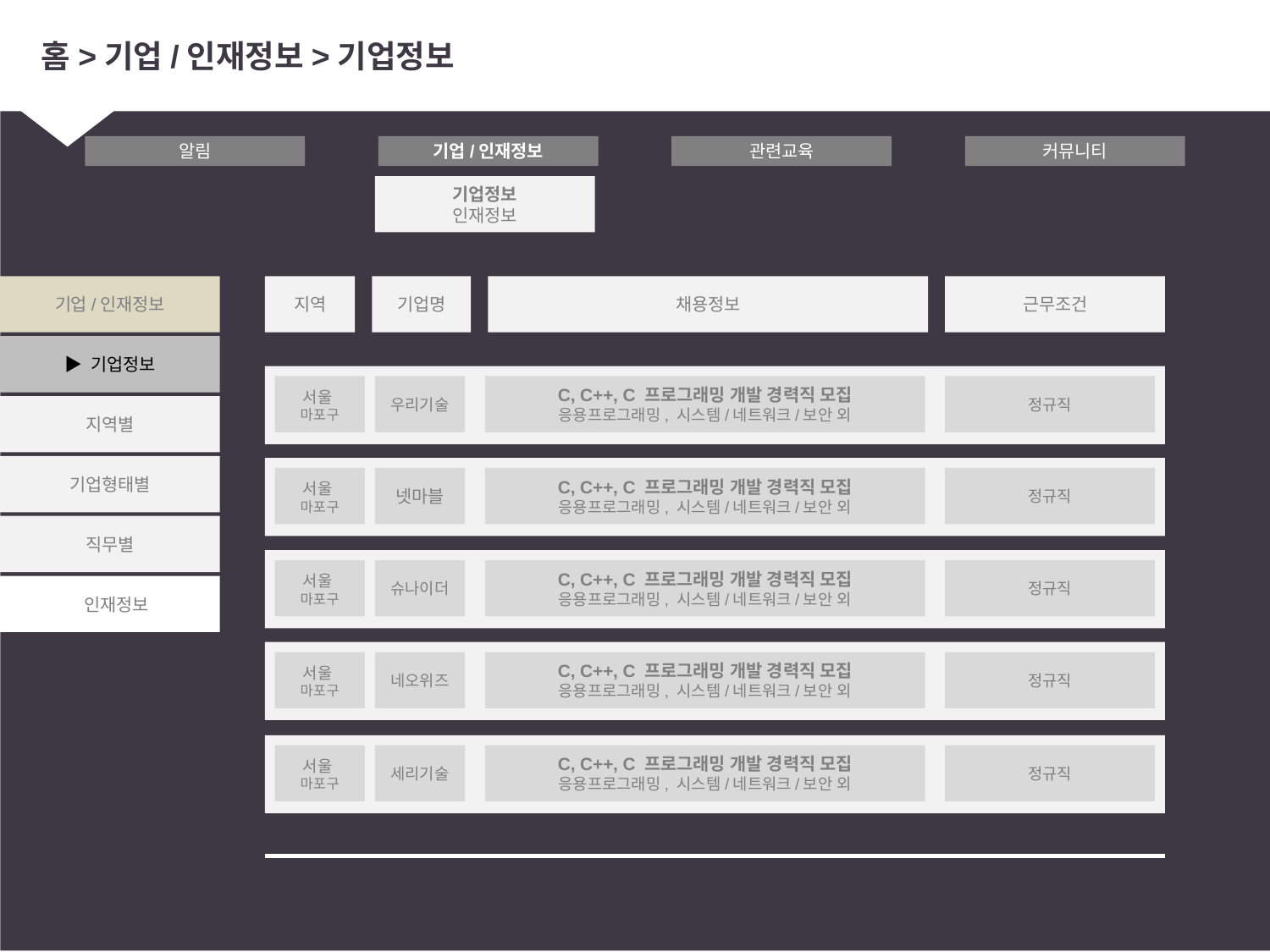

# 홈>기업/인재정보>기업정보
알림
기업/인재정보
관련교육
커뮤니티
기업정보
인재정보
기업/인재정보
지역
기업명
채용정보
근무조건
▶ 기업정보

서울
마포구
우리기술
C, C++, C 프로그래밍 개발 경력직 모집
응용프로그래밍, 시스템/네트워크/보안 외
정규직
지역별
기업형태별

서울
마포구
넷마블
C, C++, C 프로그래밍 개발 경력직 모집
응용프로그래밍, 시스템/네트워크/보안 외
정규직
직무별

서울
마포구
슈나이더
C, C++, C 프로그래밍 개발 경력직 모집
응용프로그래밍, 시스템/네트워크/보안 외
정규직
  인재정보

서울
마포구
네오위즈
C, C++, C 프로그래밍 개발 경력직 모집
응용프로그래밍, 시스템/네트워크/보안 외
정규직

서울
마포구
세리기술
C, C++, C 프로그래밍 개발 경력직 모집
응용프로그래밍, 시스템/네트워크/보안 외
정규직